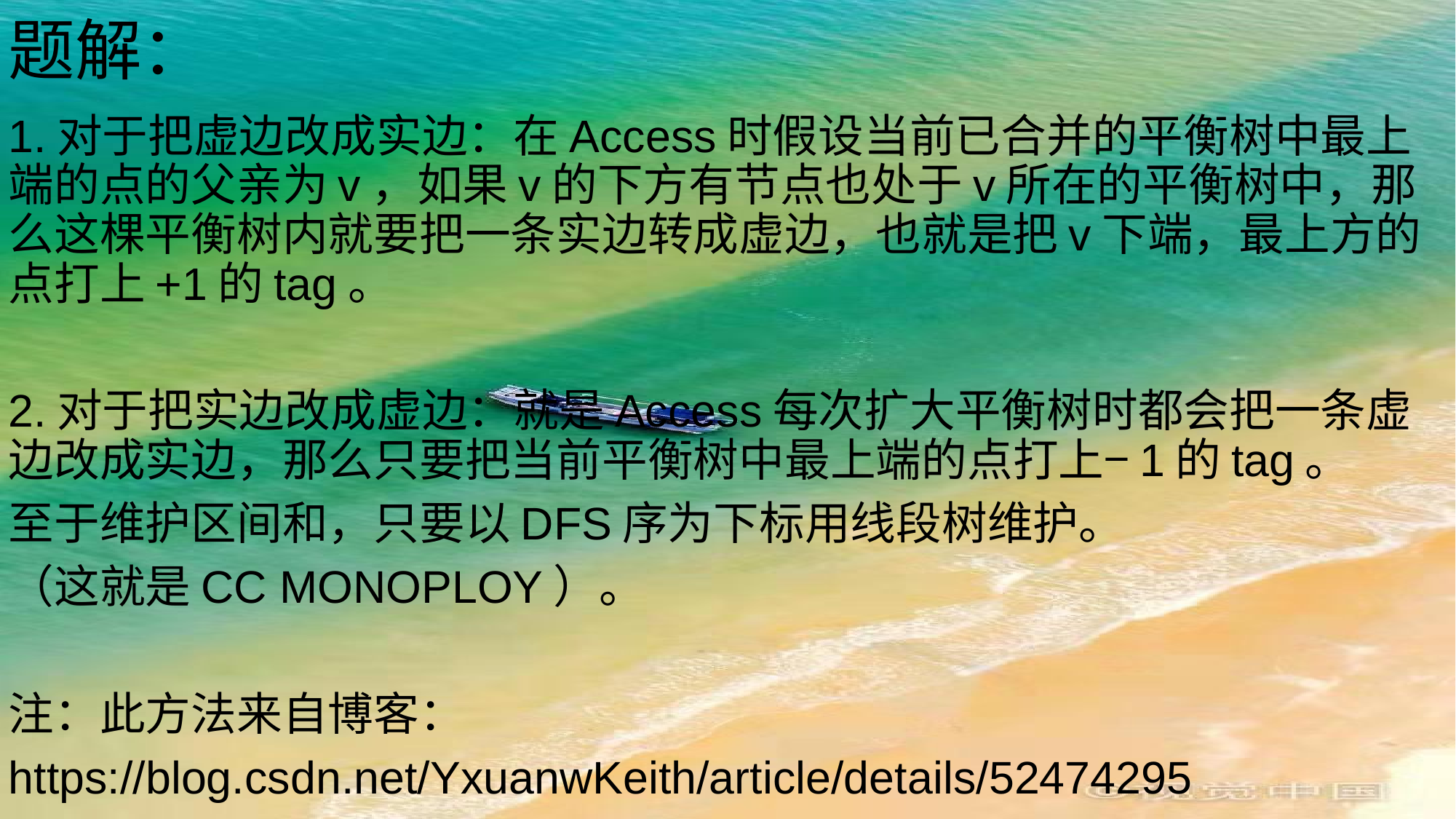

# 题解：
1.对于把虚边改成实边：在Access时假设当前已合并的平衡树中最上端的点的父亲为v，如果v的下方有节点也处于v所在的平衡树中，那么这棵平衡树内就要把一条实边转成虚边，也就是把v下端，最上方的点打上+1的tag。

2.对于把实边改成虚边：就是Access每次扩大平衡树时都会把一条虚边改成实边，那么只要把当前平衡树中最上端的点打上−1的tag。
至于维护区间和，只要以DFS序为下标用线段树维护。
（这就是CC MONOPLOY）。

注：此方法来自博客：
https://blog.csdn.net/YxuanwKeith/article/details/52474295